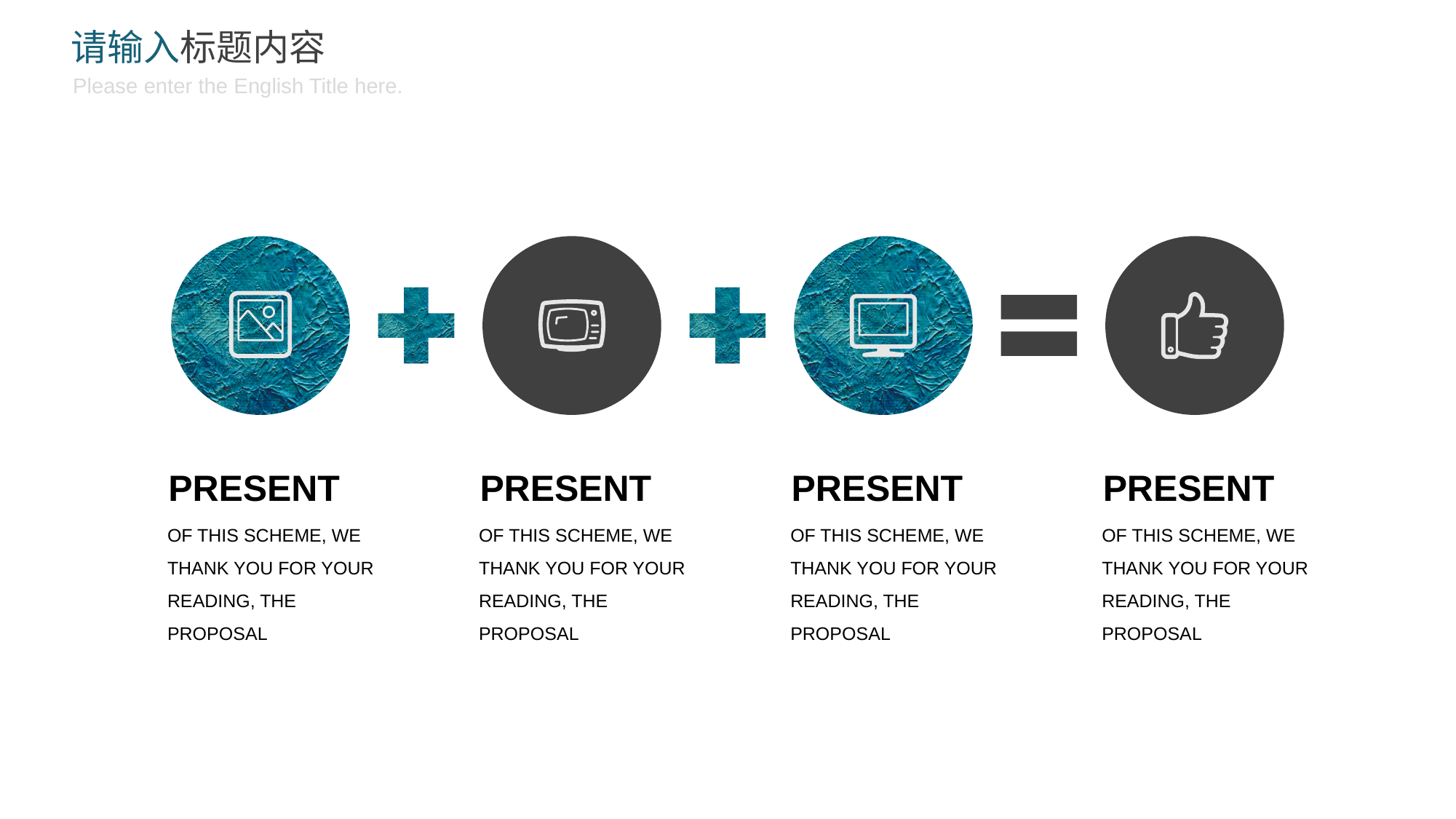

请输入标题内容
Please enter the English Title here.

PRESENT
PRESENT
PRESENT
PRESENT
OF THIS SCHEME, WE THANK YOU FOR YOUR READING, THE PROPOSAL
OF THIS SCHEME, WE THANK YOU FOR YOUR READING, THE PROPOSAL
OF THIS SCHEME, WE THANK YOU FOR YOUR READING, THE PROPOSAL
OF THIS SCHEME, WE THANK YOU FOR YOUR READING, THE PROPOSAL